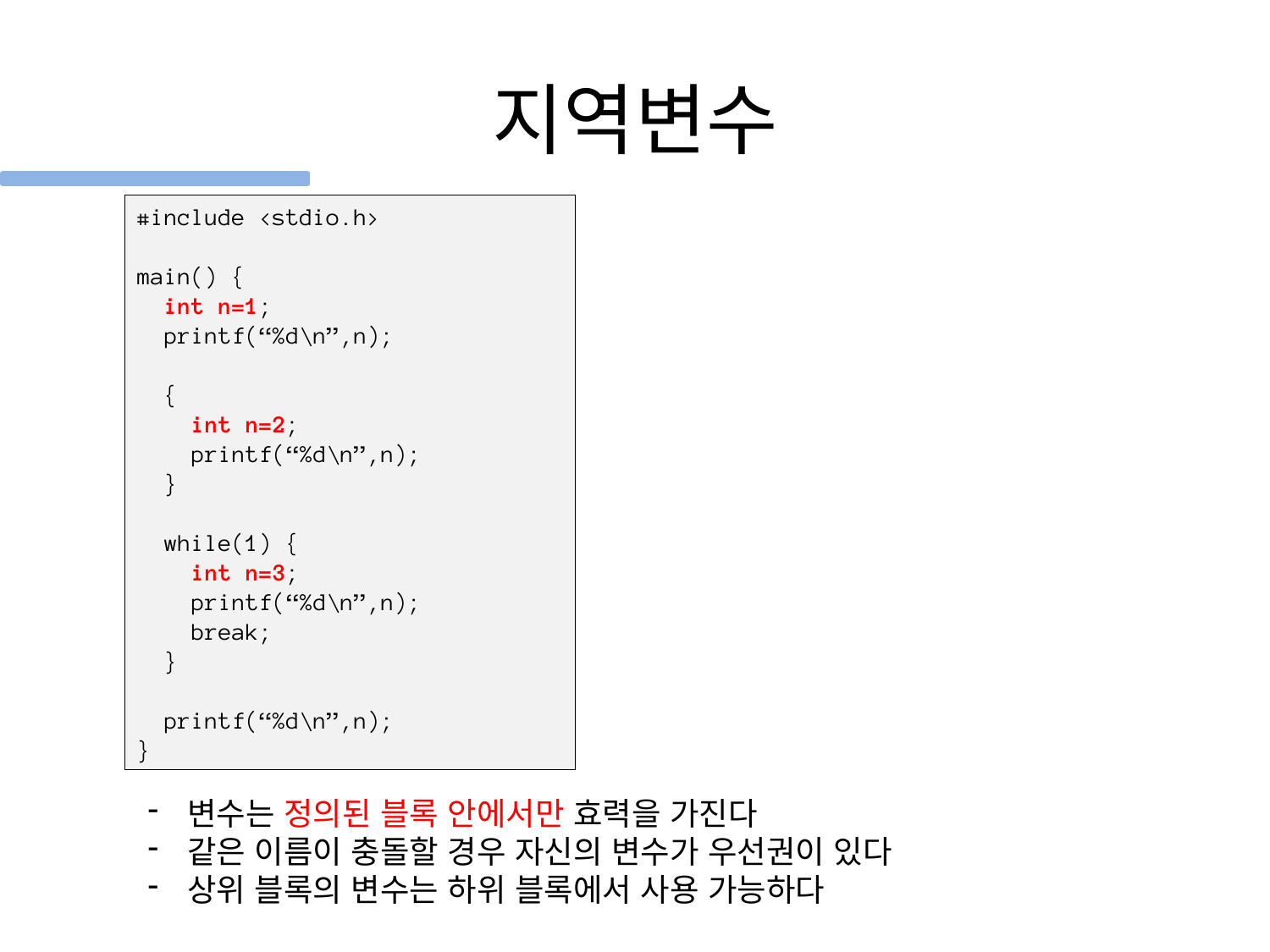

# 지역변수

#include <stdio.h>

main() {
  int n=1;
  printf(“%d\n”,n);

  {
    int n=2;
    printf(“%d\n”,n);
  }

  while(1) {
    int n=3;
    printf(“%d\n”,n);
    break;
  }

  printf(“%d\n”,n);
}
변수는 정의된 블록 안에서만 효력을 가진다
같은 이름이 충돌할 경우 자신의 변수가 우선권이 있다
상위 블록의 변수는 하위 블록에서 사용 가능하다